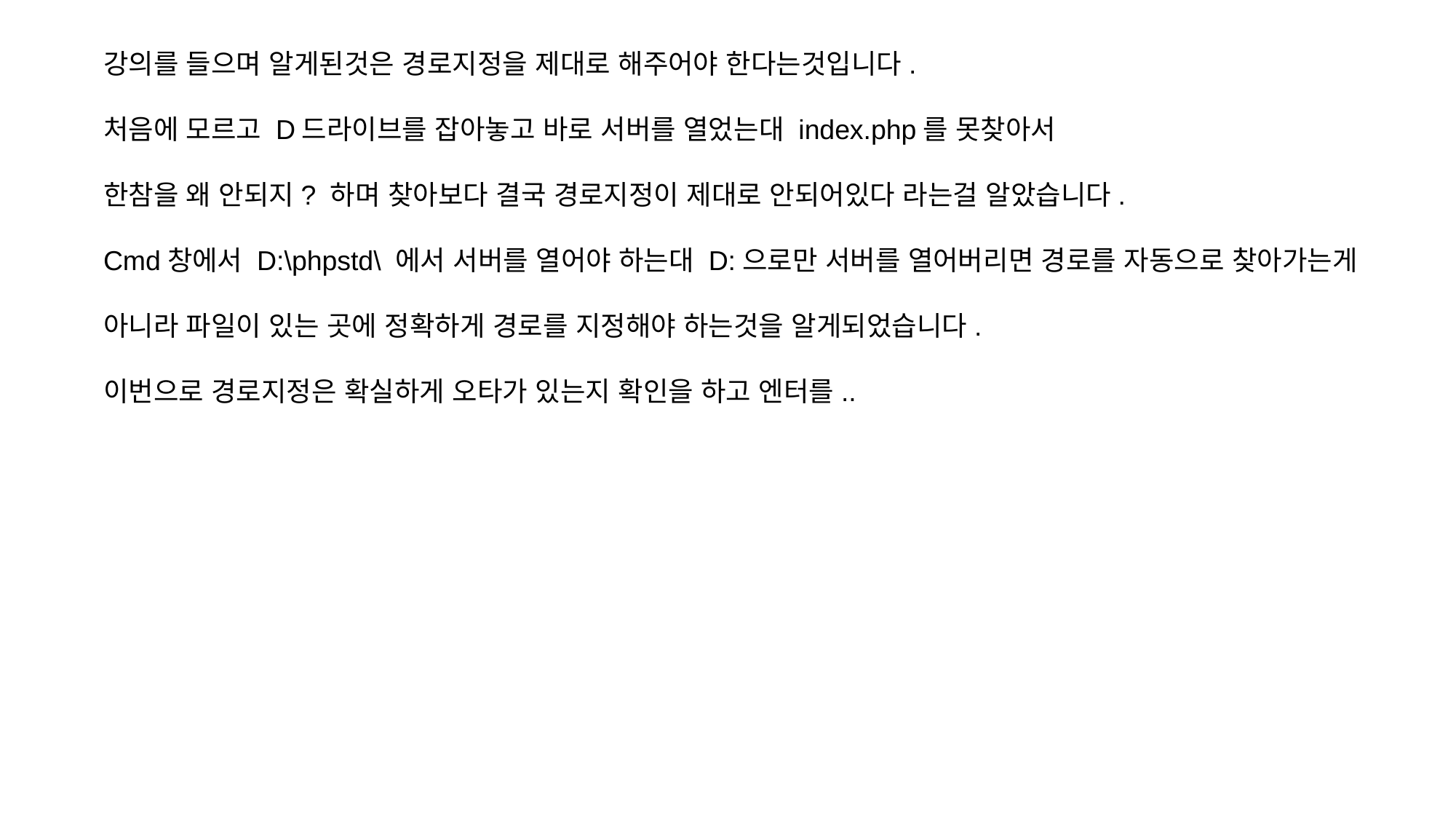

강의를 들으며 알게된것은 경로지정을 제대로 해주어야 한다는것입니다.

처음에 모르고 D드라이브를 잡아놓고 바로 서버를 열었는대 index.php를 못찾아서

한참을 왜 안되지? 하며 찾아보다 결국 경로지정이 제대로 안되어있다 라는걸 알았습니다.

Cmd창에서 D:\phpstd\ 에서 서버를 열어야 하는대 D:으로만 서버를 열어버리면 경로를 자동으로 찾아가는게

아니라 파일이 있는 곳에 정확하게 경로를 지정해야 하는것을 알게되었습니다.

이번으로 경로지정은 확실하게 오타가 있는지 확인을 하고 엔터를..